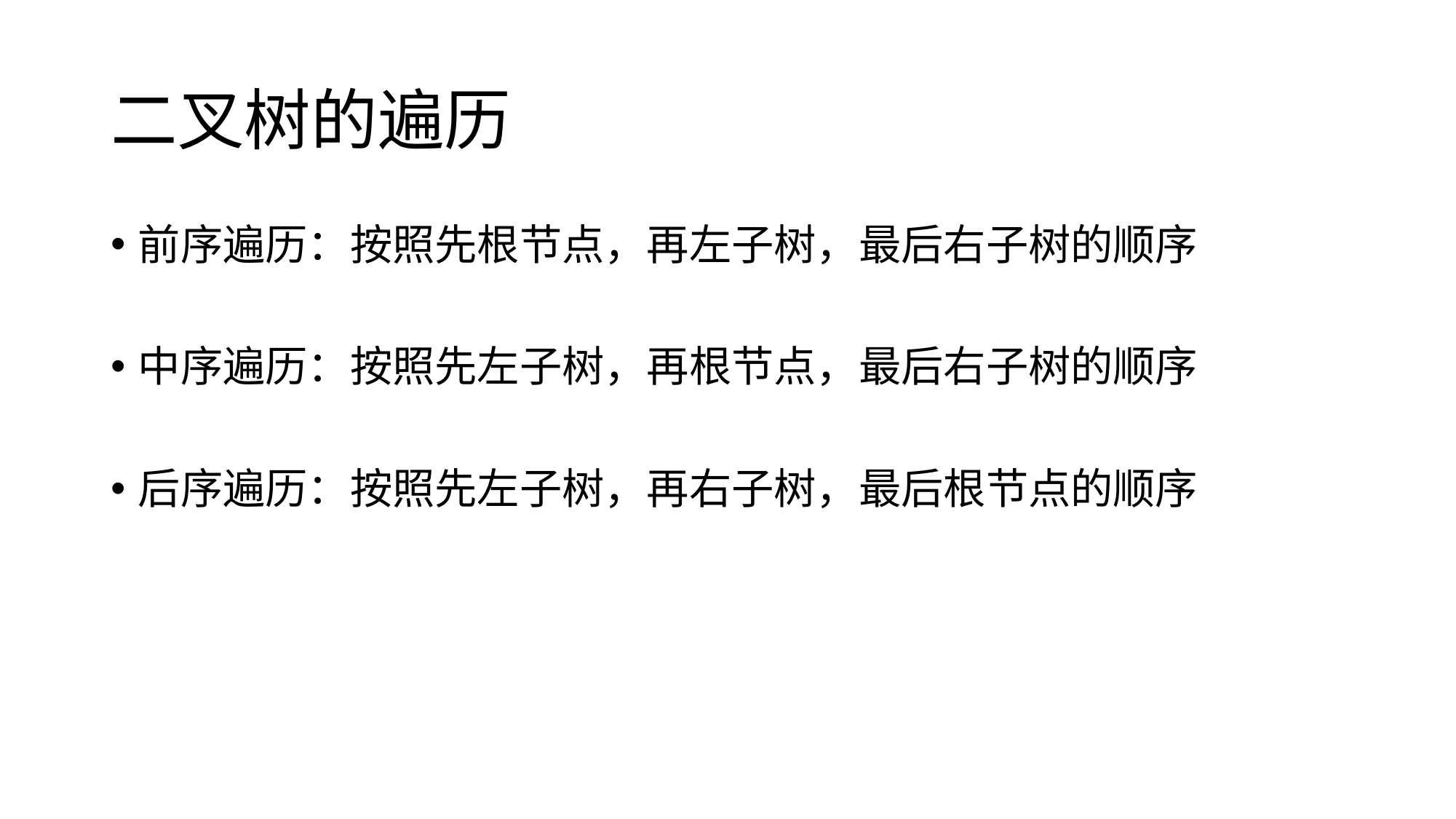

# 二叉树的遍历
前序遍历：按照先根节点，再左子树，最后右子树的顺序

中序遍历：按照先左子树，再根节点，最后右子树的顺序

后序遍历：按照先左子树，再右子树，最后根节点的顺序